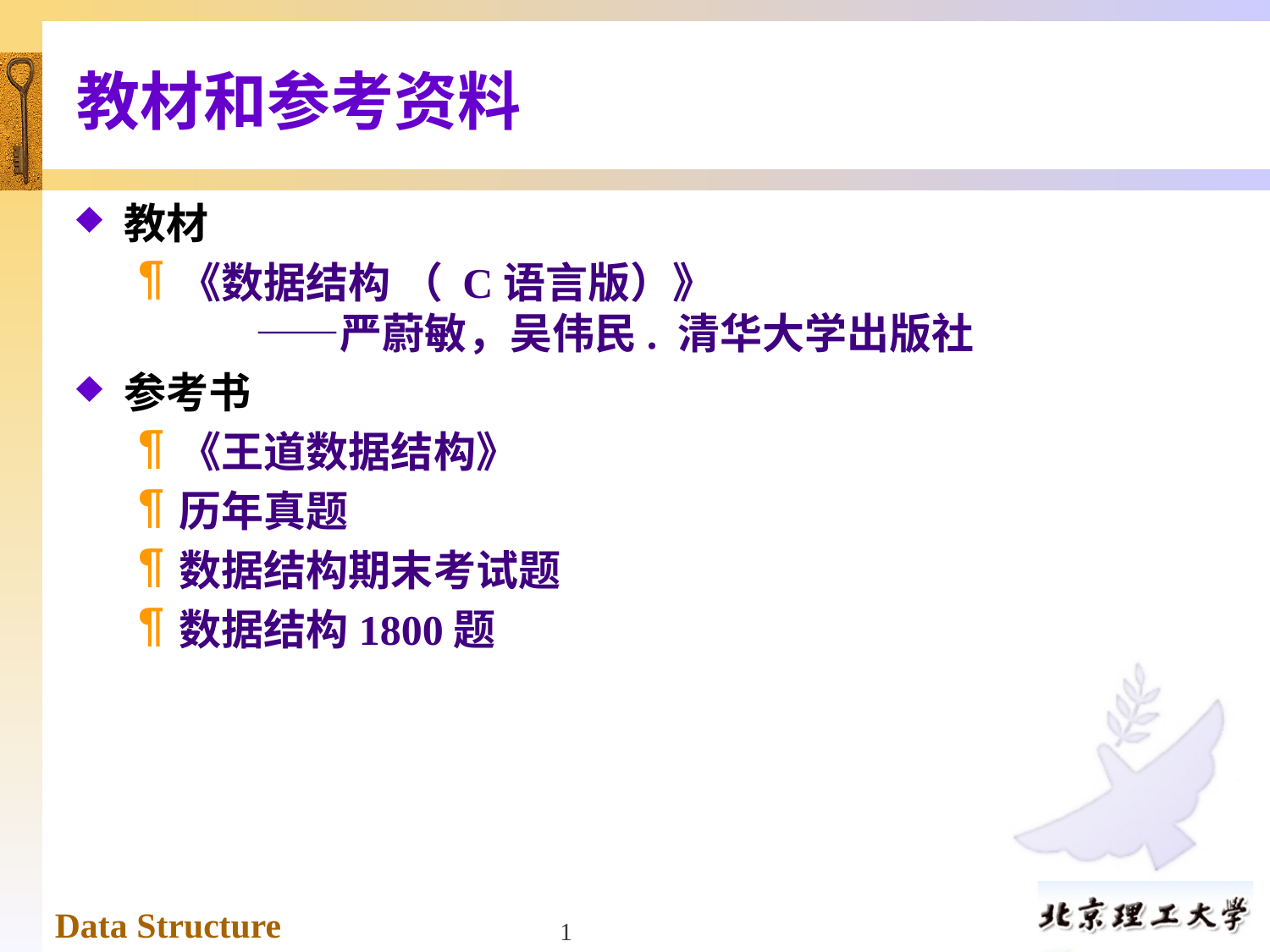

# 教材和参考资料
教材
《数据结构 （ C语言版）》
        ——严蔚敏，吴伟民. 清华大学出版社
参考书
《王道数据结构》
历年真题
数据结构期末考试题
数据结构1800题
1